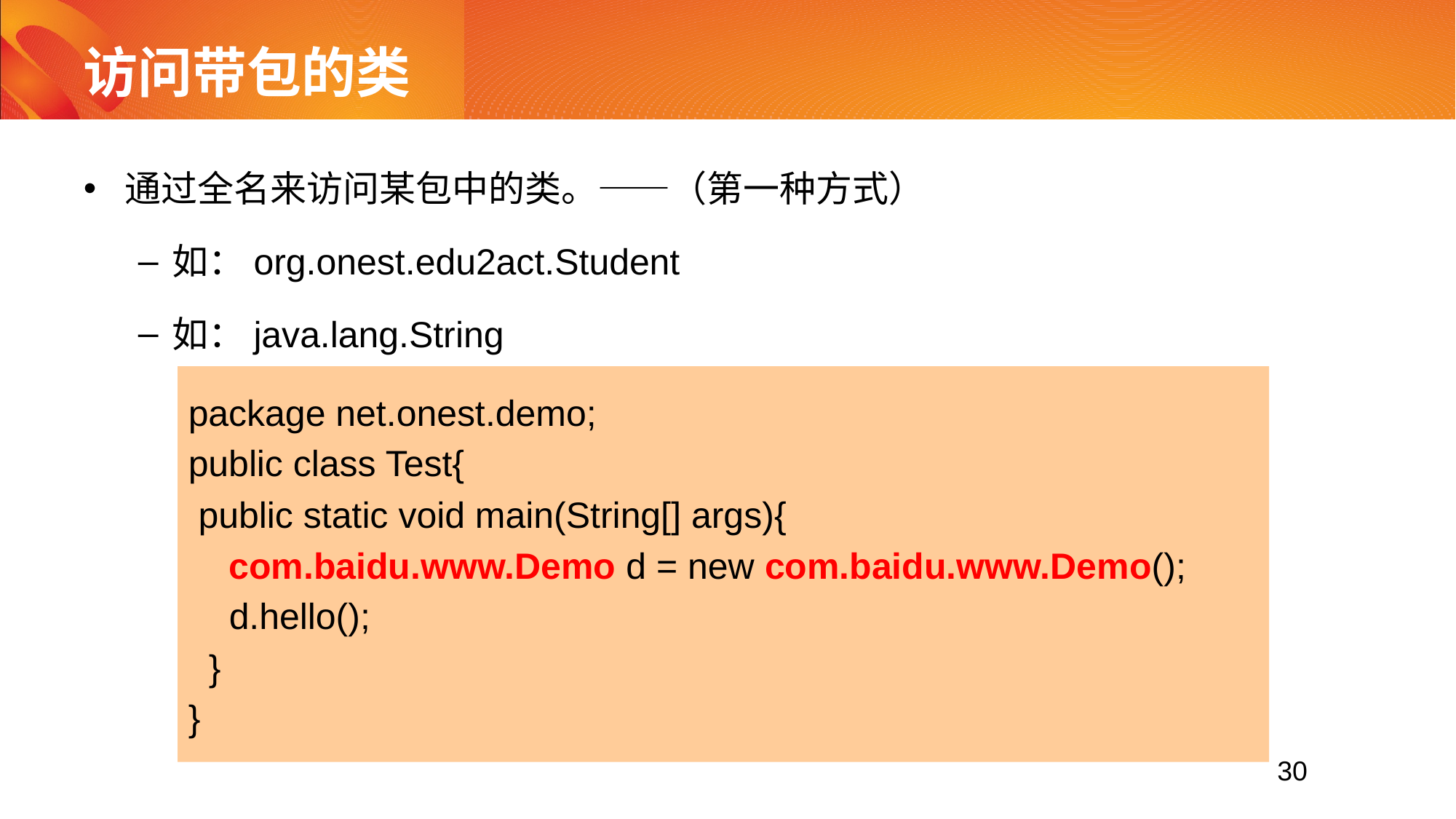

# 访问带包的类
通过全名来访问某包中的类。——（第一种方式）
如：org.onest.edu2act.Student
如：java.lang.String

package net.onest.demo;
public class Test{
 public static void main(String[] args){
    com.baidu.www.Demo d = new com.baidu.www.Demo();
    d.hello();
  }
}